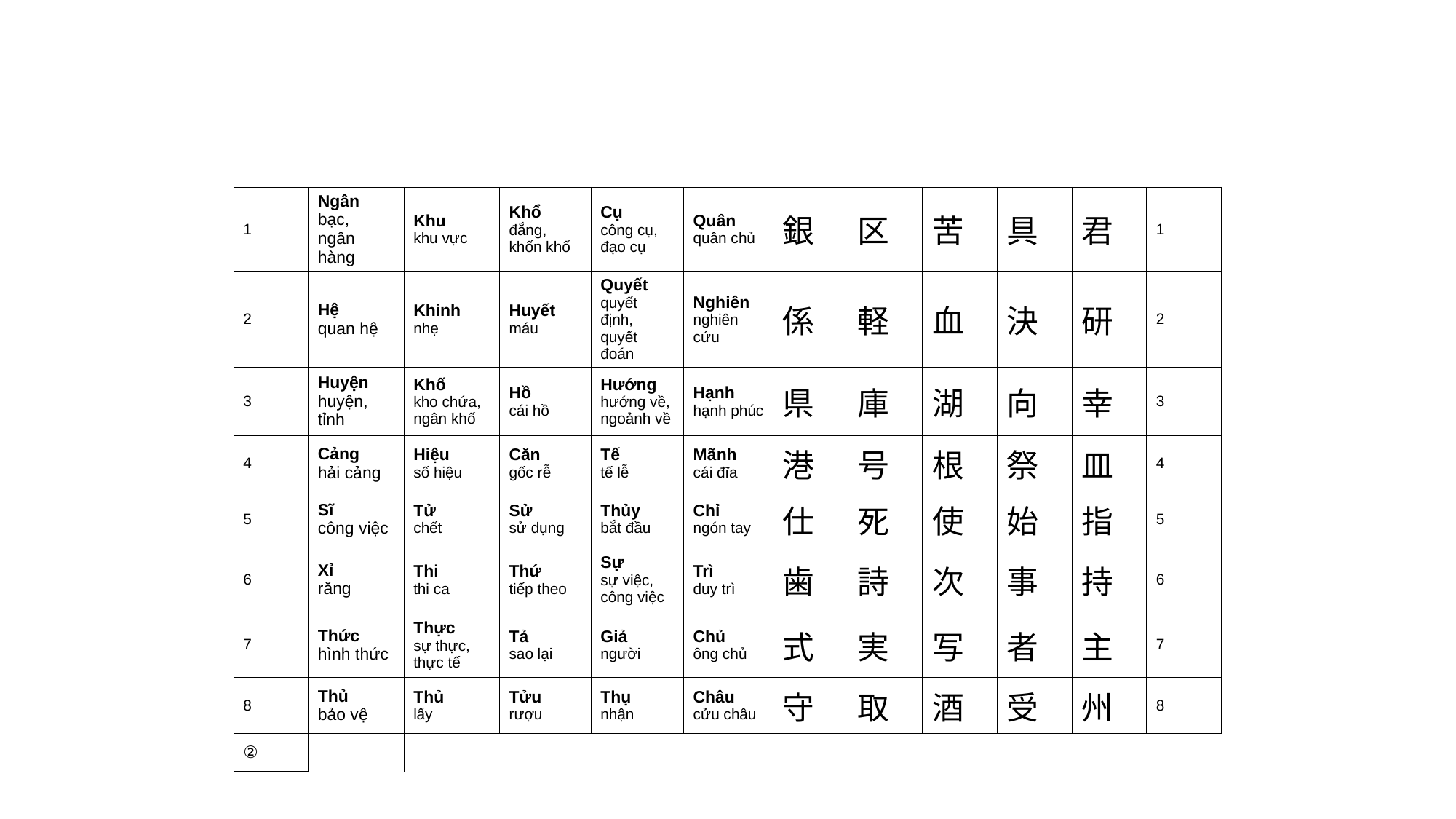

| 1 | Ngân bạc, ngân hàng | Khu khu vực | Khổ đắng, khốn khổ | Cụ công cụ, đạo cụ | Quân quân chủ | 銀 | 区 | 苦 | 具 | 君 | 1 |
| --- | --- | --- | --- | --- | --- | --- | --- | --- | --- | --- | --- |
| 2 | Hệ quan hệ | Khinh nhẹ | Huyết máu | Quyết quyết định, quyết đoán | Nghiên nghiên cứu | 係 | 軽 | 血 | 決 | 研 | 2 |
| 3 | Huyện huyện, tỉnh | Khố kho chứa, ngân khố | Hồ cái hồ | Hướng hướng về, ngoảnh về | Hạnh hạnh phúc | 県 | 庫 | 湖 | 向 | 幸 | 3 |
| 4 | Cảng hải cảng | Hiệu số hiệu | Căn gốc rễ | Tế tế lễ | Mãnh cái đĩa | 港 | 号 | 根 | 祭 | 皿 | 4 |
| 5 | Sĩ công việc | Tử chết | Sử sử dụng | Thủy bắt đầu | Chỉ ngón tay | 仕 | 死 | 使 | 始 | 指 | 5 |
| 6 | Xỉ răng | Thi thi ca | Thứ tiếp theo | Sự sự việc, công việc | Trì duy trì | 歯 | 詩 | 次 | 事 | 持 | 6 |
| 7 | Thức hình thức | Thực sự thực, thực tế | Tả sao lại | Giả người | Chủ ông chủ | 式 | 実 | 写 | 者 | 主 | 7 |
| 8 | Thủ bảo vệ | Thủ lấy | Tửu rượu | Thụ nhận | Châu cửu châu | 守 | 取 | 酒 | 受 | 州 | 8 |
| ② |  |  |  |  |  |  |  |  |  |  |  |